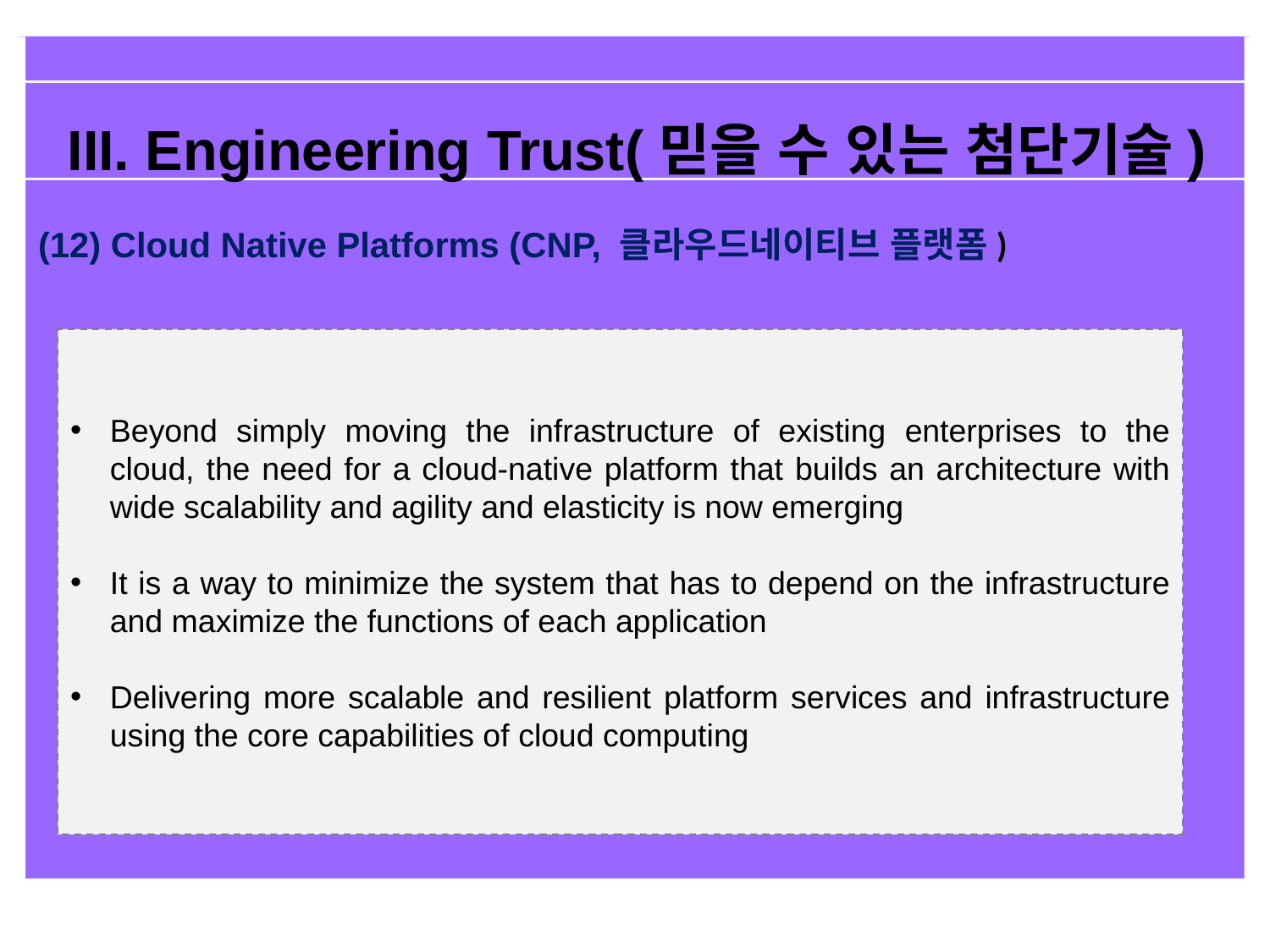

III. Engineering Trust(믿을 수 있는 첨단기술)
(12) Cloud Native Platforms (CNP, 클라우드네이티브 플랫폼)
Beyond simply moving the infrastructure of existing enterprises to the cloud, the need for a cloud-native platform that builds an architecture with wide scalability and agility and elasticity is now emerging

It is a way to minimize the system that has to depend on the infrastructure and maximize the functions of each application

Delivering more scalable and resilient platform services and infrastructure using the core capabilities of cloud computing